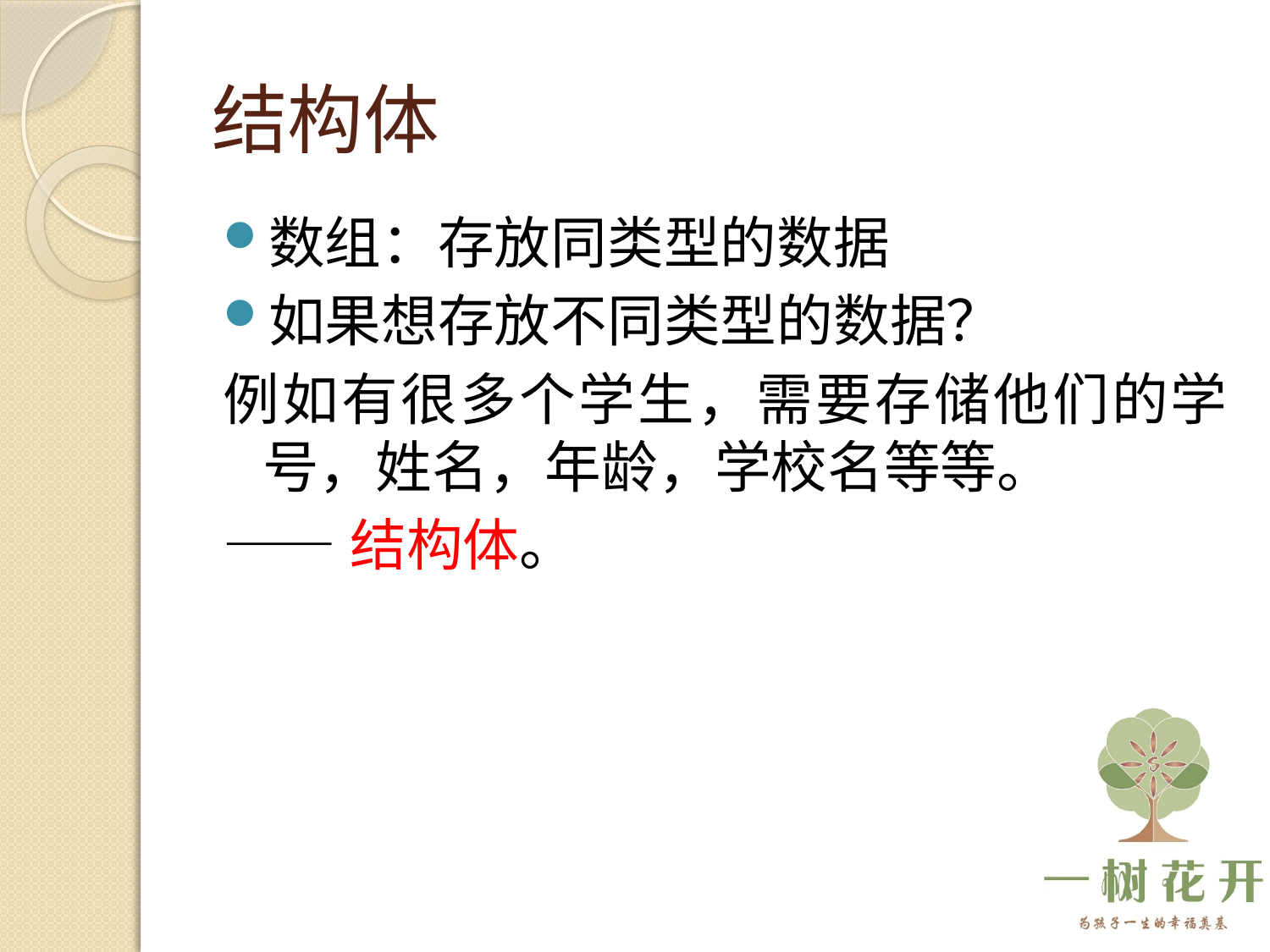

# 结构体
数组：存放同类型的数据
如果想存放不同类型的数据？
例如有很多个学生，需要存储他们的学号，姓名，年龄，学校名等等。
——结构体。